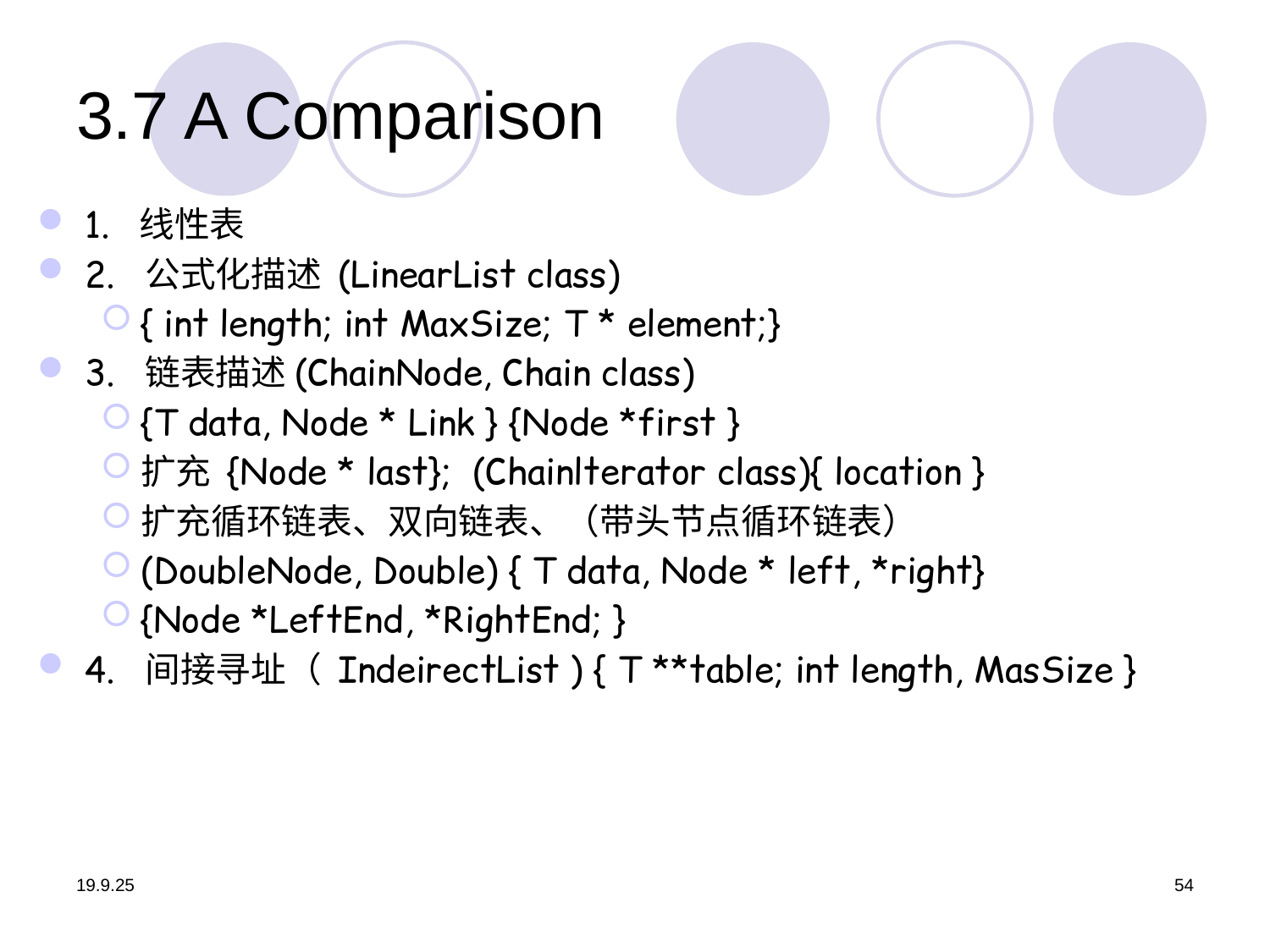

# 3.7 A Comparison
1.  线性表
2.  公式化描述 (LinearList class)
{ int length; int MaxSize; T * element;}
3.  链表描述(ChainNode, Chain class)
{T data, Node * Link } {Node *first }
扩充 {Node * last};  (Chainlterator class){ location }
扩充循环链表、双向链表、（带头节点循环链表）
(DoubleNode, Double) { T data, Node * left, *right}
{Node *LeftEnd, *RightEnd; }
4.  间接寻址（ IndeirectList ) { T **table; int length, MasSize }
19.9.25
54